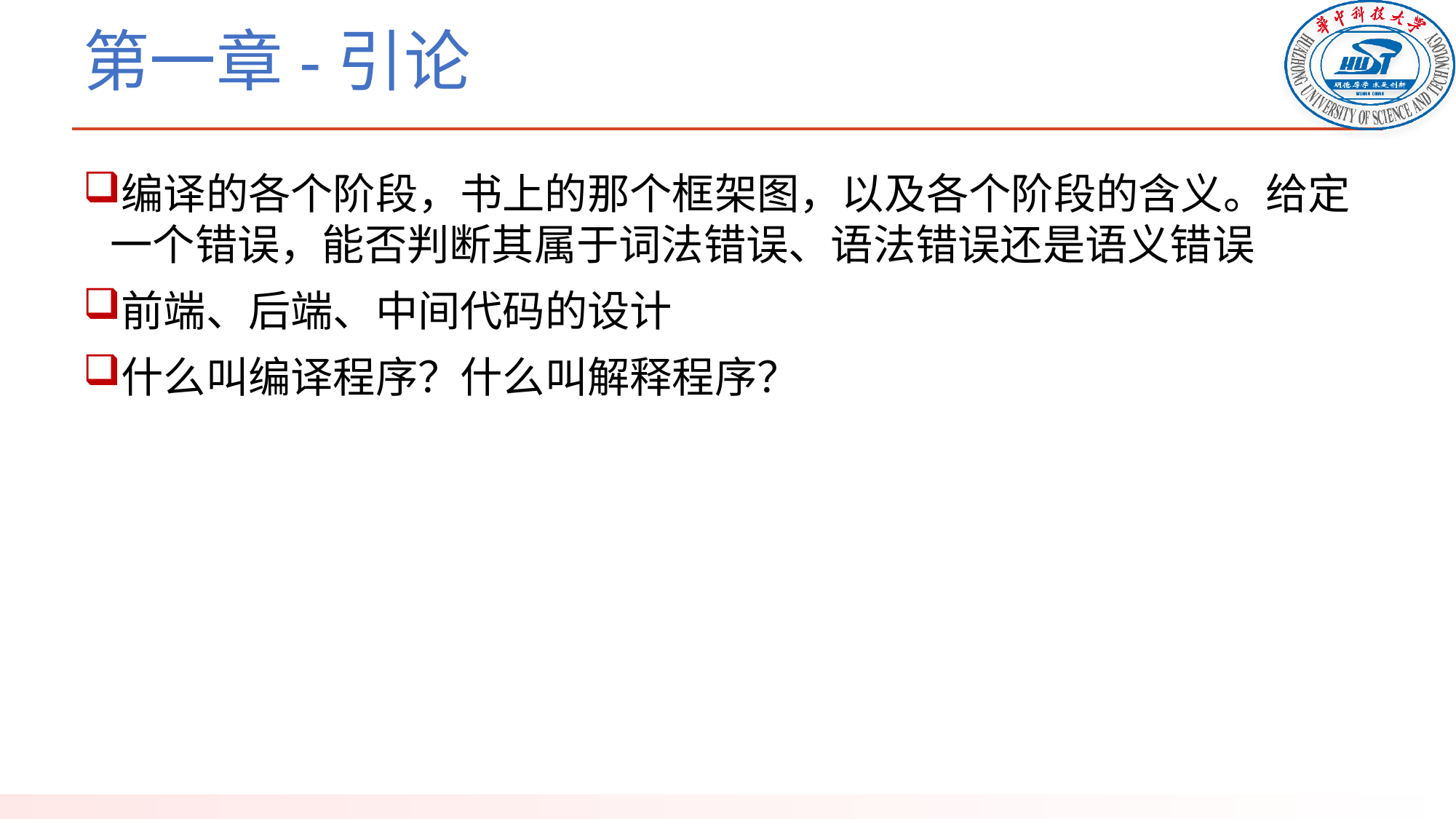

# 第一章-引论
编译的各个阶段，书上的那个框架图，以及各个阶段的含义。给定一个错误，能否判断其属于词法错误、语法错误还是语义错误
前端、后端、中间代码的设计
什么叫编译程序？什么叫解释程序？